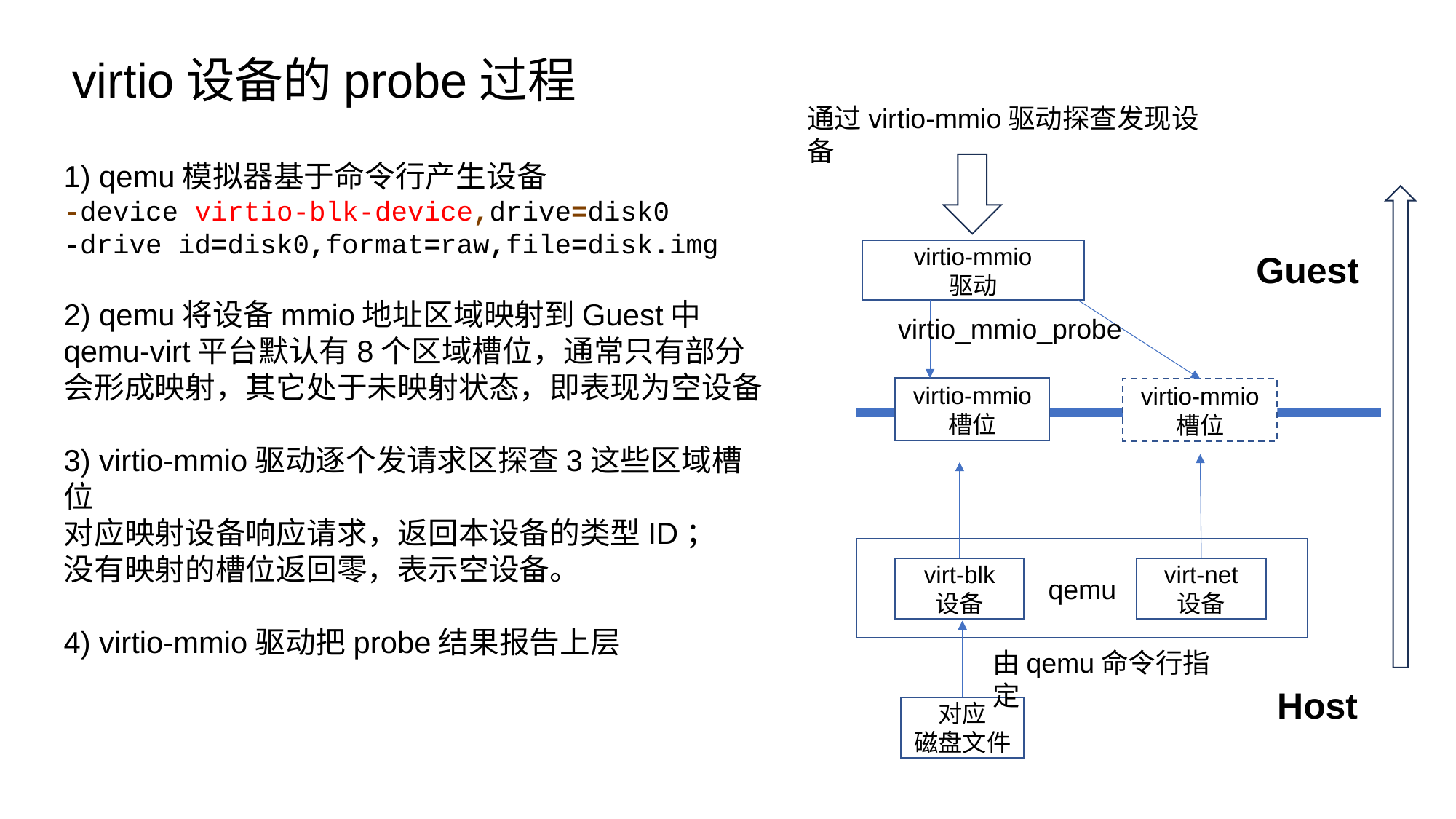

virtio设备的probe过程
通过virtio-mmio驱动探查发现设备
1) qemu模拟器基于命令行产生设备
-device virtio-blk-device,drive=disk0
-drive id=disk0,format=raw,file=disk.img

2) qemu将设备mmio地址区域映射到Guest中
qemu-virt平台默认有8个区域槽位，通常只有部分会形成映射，其它处于未映射状态，即表现为空设备

3) virtio-mmio驱动逐个发请求区探查3这些区域槽位
对应映射设备响应请求，返回本设备的类型ID；
没有映射的槽位返回零，表示空设备。

4) virtio-mmio驱动把probe结果报告上层

virtio-mmio
驱动
Guest
virtio_mmio_probe
virtio-mmio
槽位
virtio-mmio
槽位
qemu
virt-blk
设备
virt-net
设备
由qemu命令行指定
Host
对应
磁盘文件